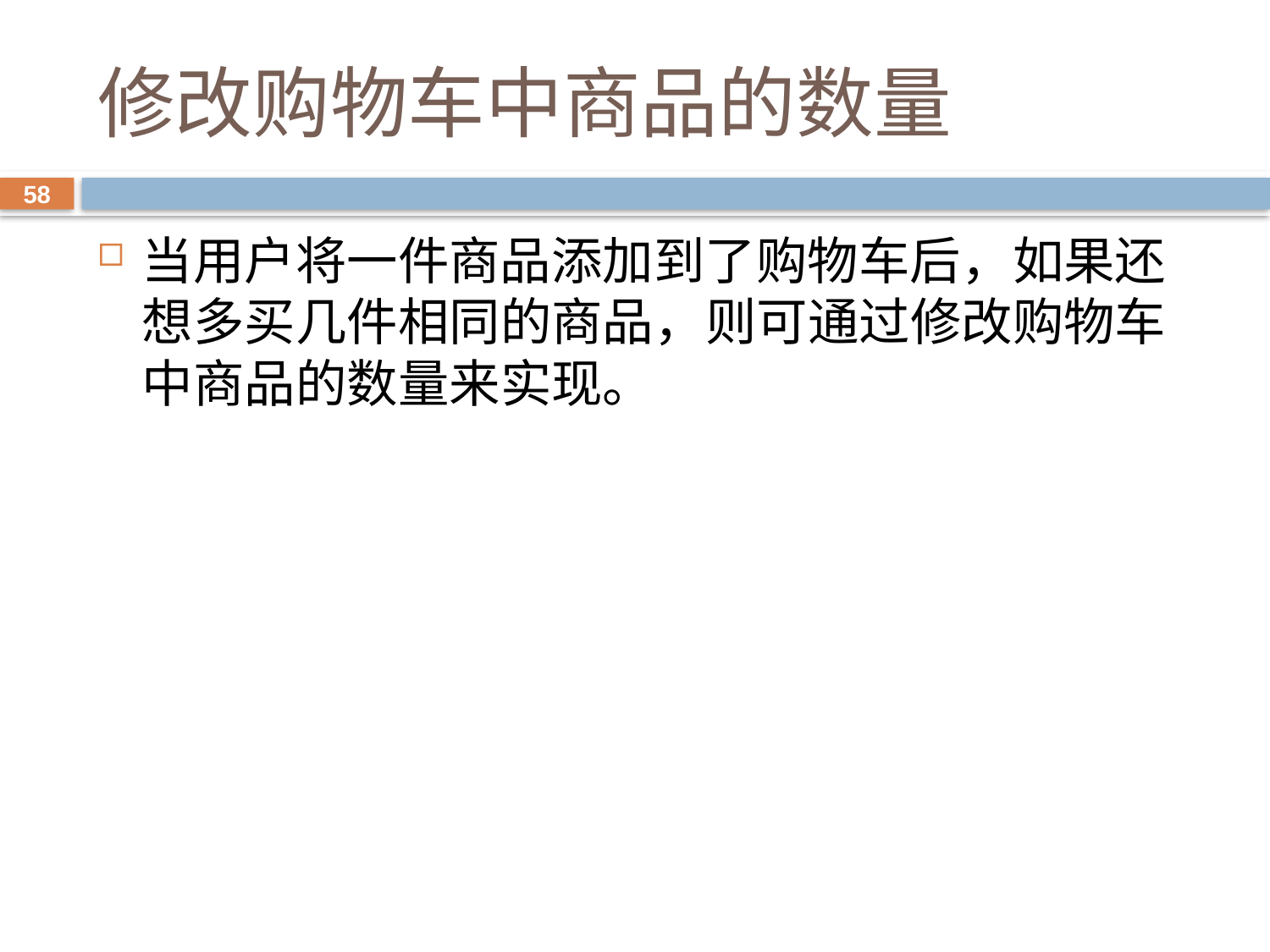

# 修改购物车中商品的数量
58
当用户将一件商品添加到了购物车后，如果还想多买几件相同的商品，则可通过修改购物车中商品的数量来实现。